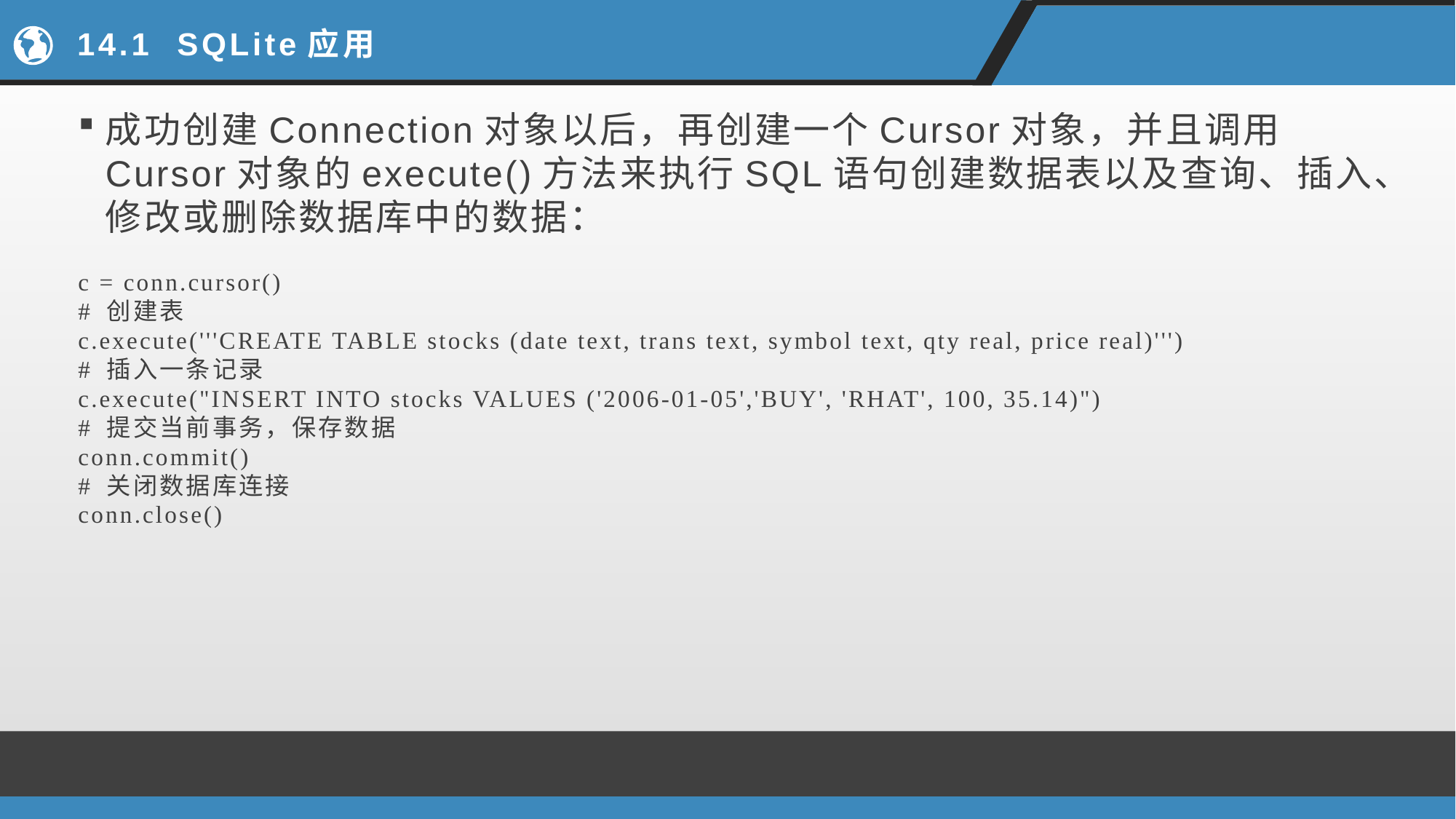

# 14.1  SQLite应用

成功创建Connection对象以后，再创建一个Cursor对象，并且调用Cursor对象的execute()方法来执行SQL语句创建数据表以及查询、插入、修改或删除数据库中的数据：

c = conn.cursor()
# 创建表
c.execute('''CREATE TABLE stocks (date text, trans text, symbol text, qty real, price real)''')
# 插入一条记录
c.execute("INSERT INTO stocks VALUES ('2006-01-05','BUY', 'RHAT', 100, 35.14)")
# 提交当前事务，保存数据
conn.commit()
# 关闭数据库连接
conn.close()